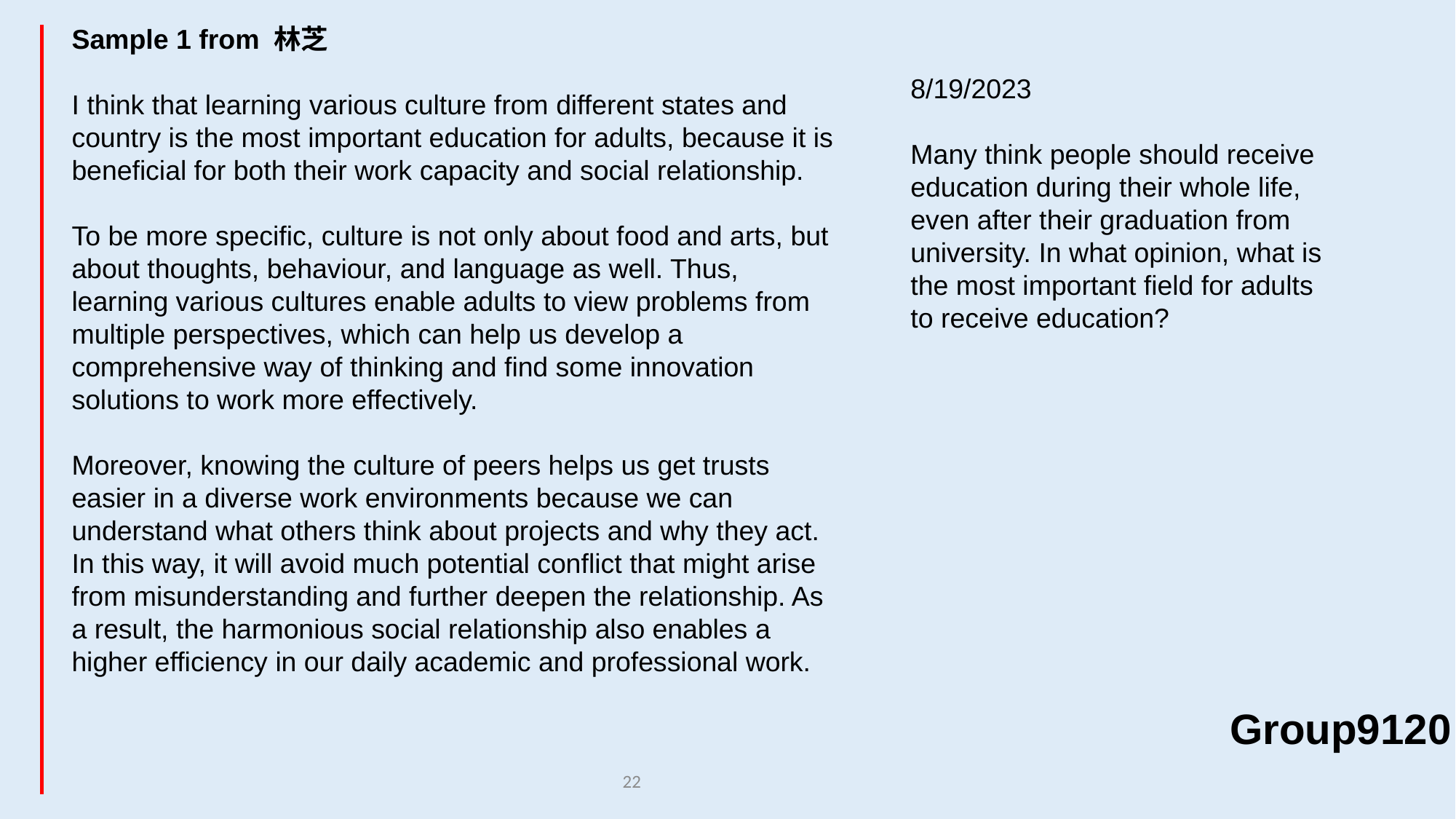

Sample 1 from 林芝

I think that learning various culture from different states and country is the most important education for adults, because it is beneficial for both their work capacity and social relationship.

To be more specific, culture is not only about food and arts, but about thoughts, behaviour, and language as well. Thus, learning various cultures enable adults to view problems from multiple perspectives, which can help us develop a comprehensive way of thinking and find some innovation solutions to work more effectively.

Moreover, knowing the culture of peers helps us get trusts easier in a diverse work environments because we can understand what others think about projects and why they act. In this way, it will avoid much potential conflict that might arise from misunderstanding and further deepen the relationship. As a result, the harmonious social relationship also enables a higher efficiency in our daily academic and professional work.
8/19/2023

Many think people should receive education during their whole life, even after their graduation from university. In what opinion, what is the most important field for adults to receive education?
Group9120
22